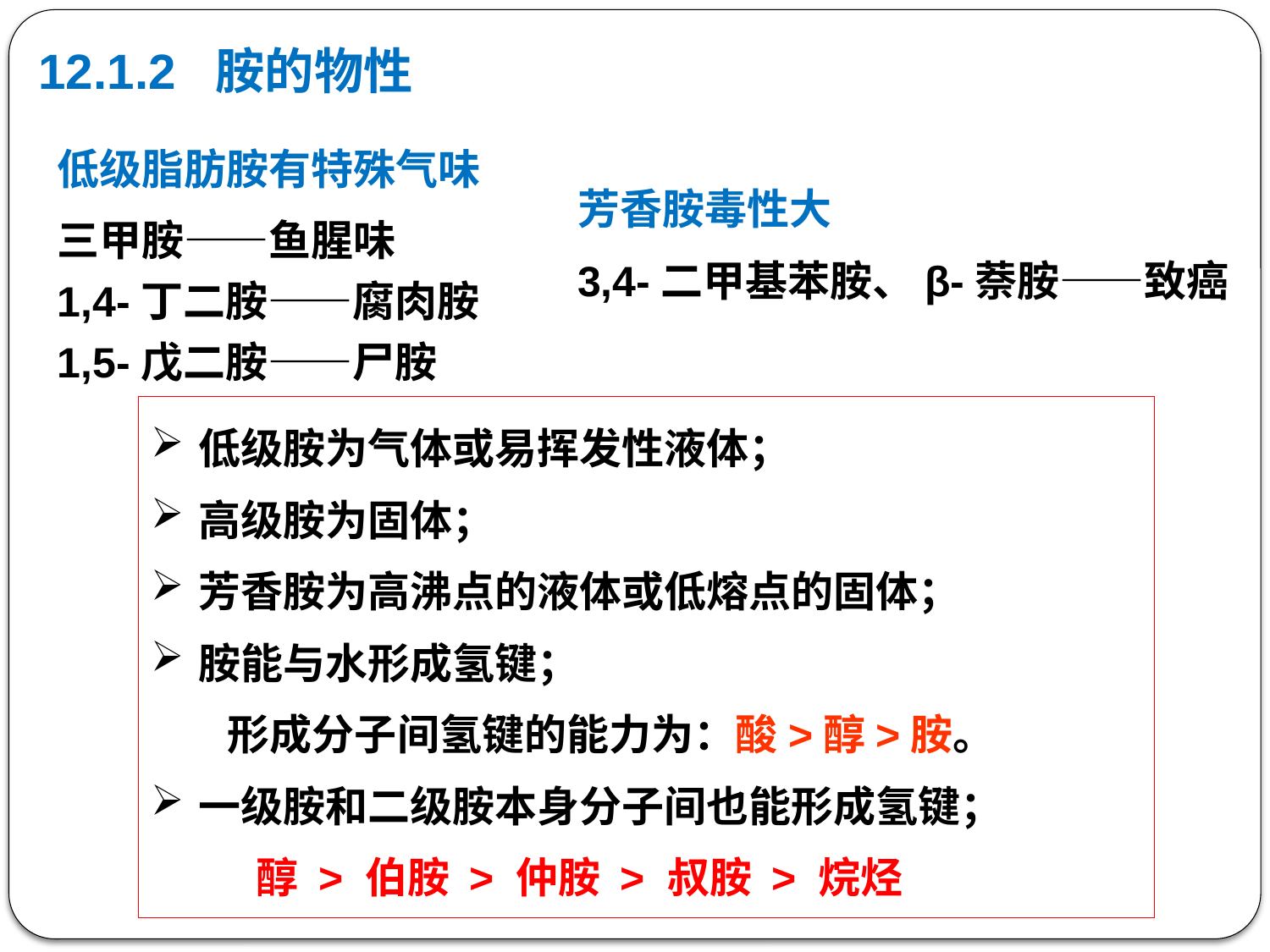

12.1.2  胺的物性
低级脂肪胺有特殊气味
三甲胺——鱼腥味
1,4-丁二胺——腐肉胺
1,5-戊二胺——尸胺
芳香胺毒性大
3,4-二甲基苯胺、β-萘胺——致癌
低级胺为气体或易挥发性液体；
高级胺为固体；
芳香胺为高沸点的液体或低熔点的固体；
胺能与水形成氢键；
       形成分子间氢键的能力为：酸>醇>胺。
一级胺和二级胺本身分子间也能形成氢键；
          醇 > 伯胺 > 仲胺 > 叔胺 > 烷烃